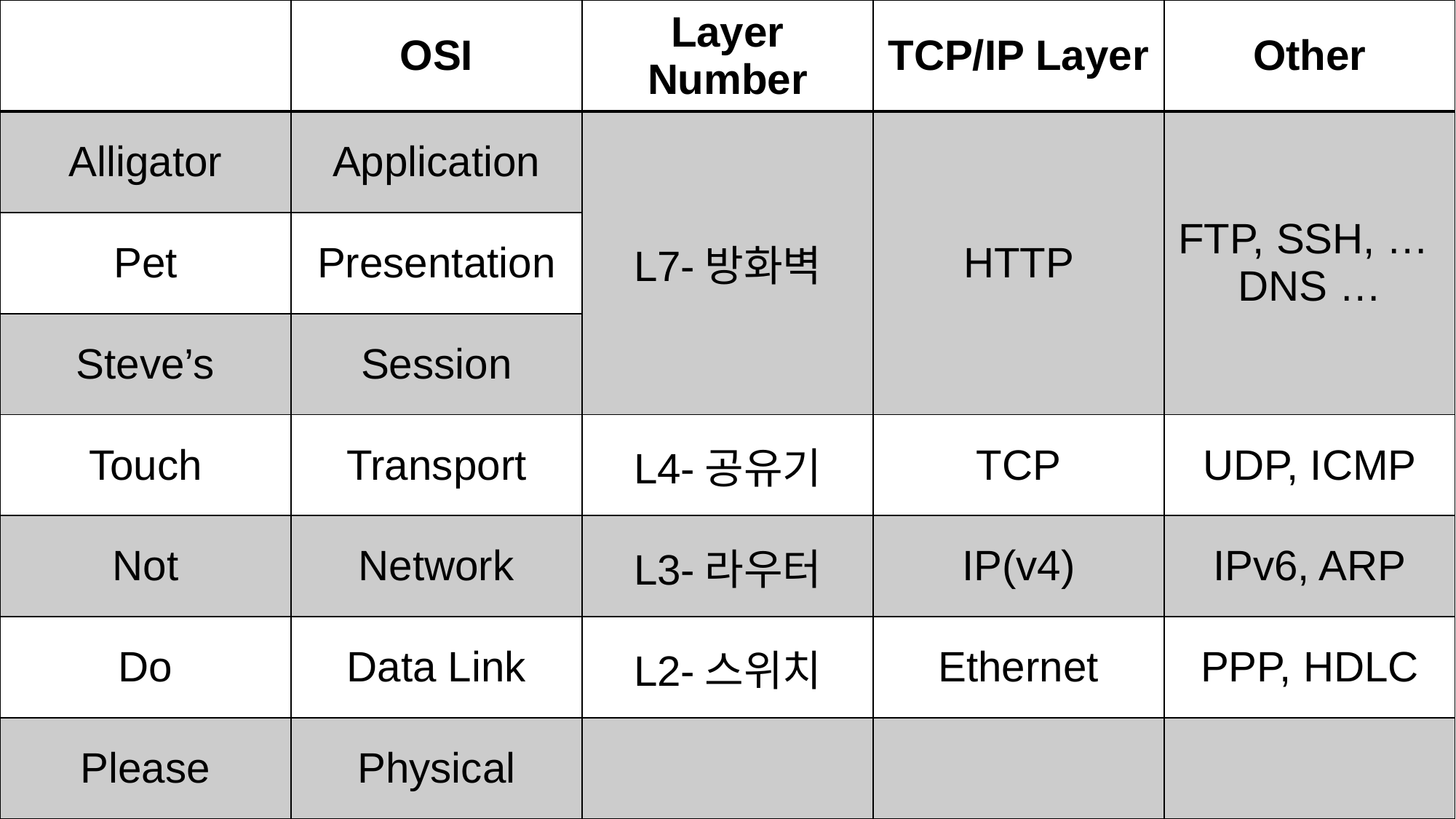

|  | OSI | Layer Number | TCP/IP Layer | Other |
| --- | --- | --- | --- | --- |
| Alligator | Application | L7-방화벽 | HTTP | FTP, SSH, … DNS … |
| Pet | Presentation |  |  |  |
| Steve’s | Session |  |  |  |
| Touch | Transport | L4-공유기 | TCP | UDP, ICMP |
| Not | Network | L3-라우터 | IP(v4) | IPv6, ARP |
| Do | Data Link | L2-스위치 | Ethernet | PPP, HDLC |
| Please | Physical |  |  |  |